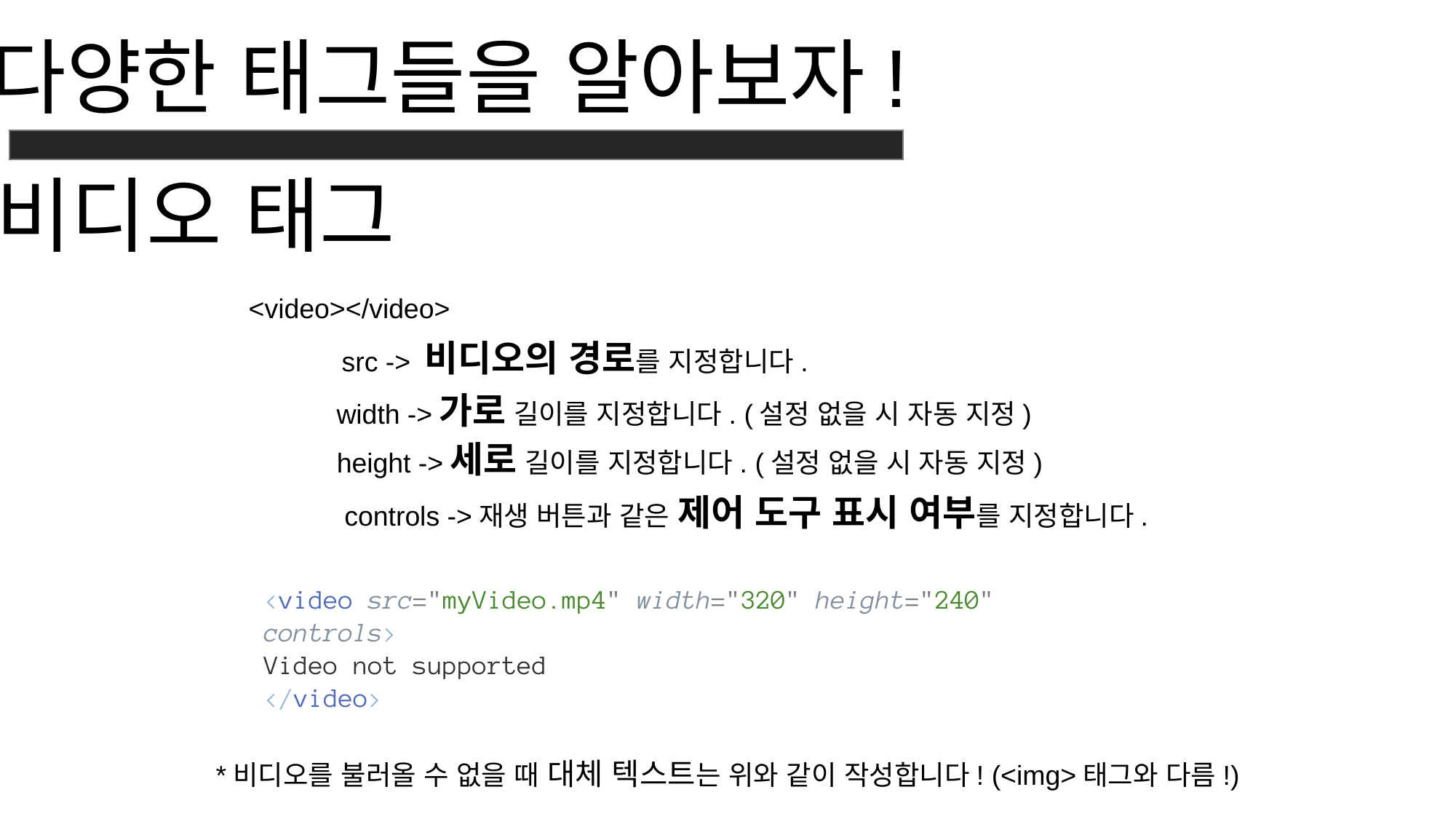

다양한 태그들을 알아보자!

비디오 태그

<video></video>
src -> 비디오의 경로를 지정합니다.
width ->가로 길이를 지정합니다. (설정 없을 시 자동 지정)
height ->세로 길이를 지정합니다. (설정 없을 시 자동 지정)
controls ->재생 버튼과 같은 제어 도구 표시 여부를 지정합니다.
<video src="myVideo.mp4" width="320" height="240" controls>
Video not supported
</video>
*비디오를 불러올 수 없을 때 대체 텍스트는 위와 같이 작성합니다! (<img>태그와 다름!)